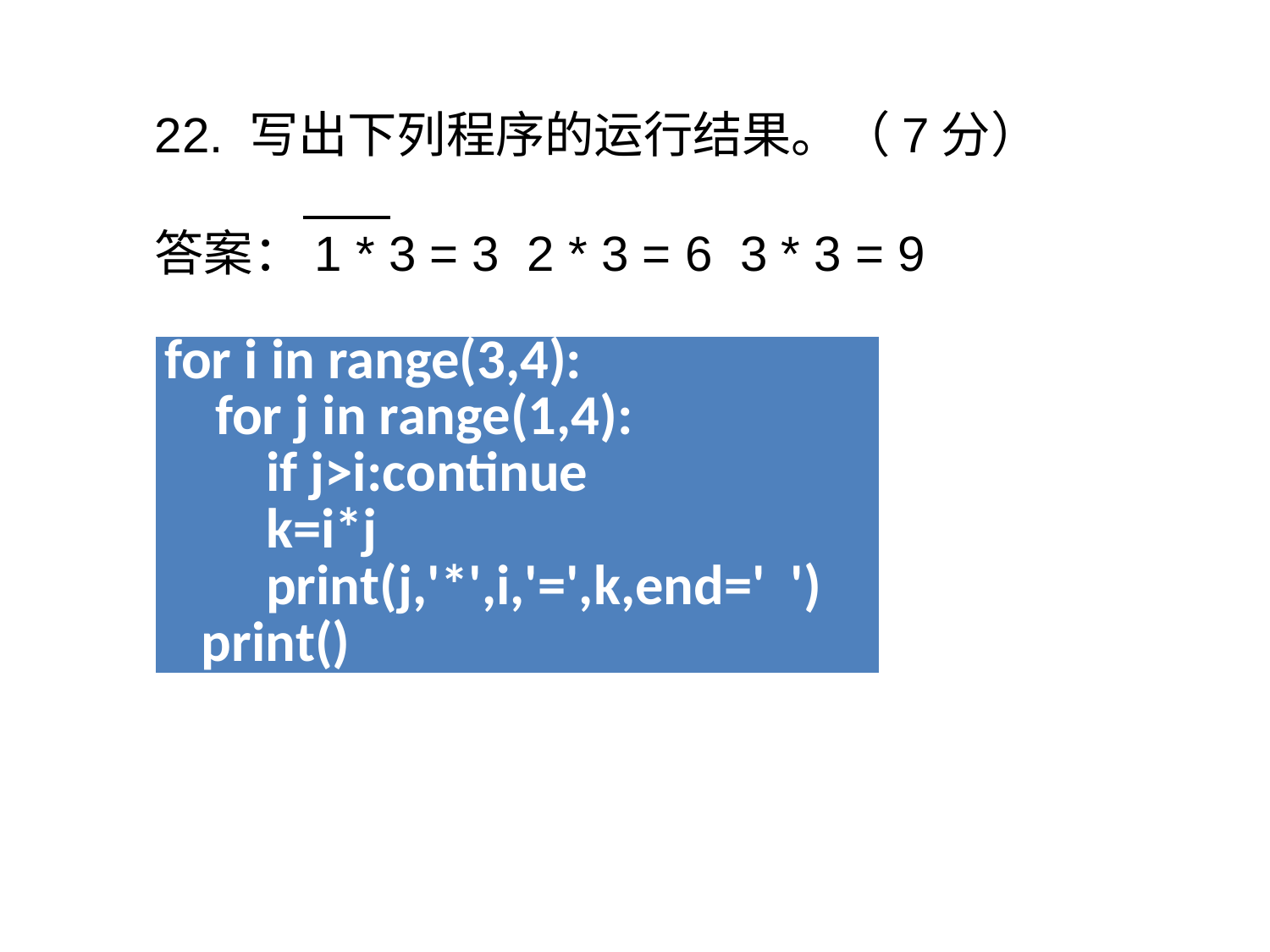

22. 写出下列程序的运行结果。（7分）
输出：
答案：1 * 3 = 3  2 * 3 = 6  3 * 3 = 9
| for i in range(3,4): for j in range(1,4): if j>i:continue k=i\*j print(j,'\*',i,'=',k,end=' ') print() |
| --- |